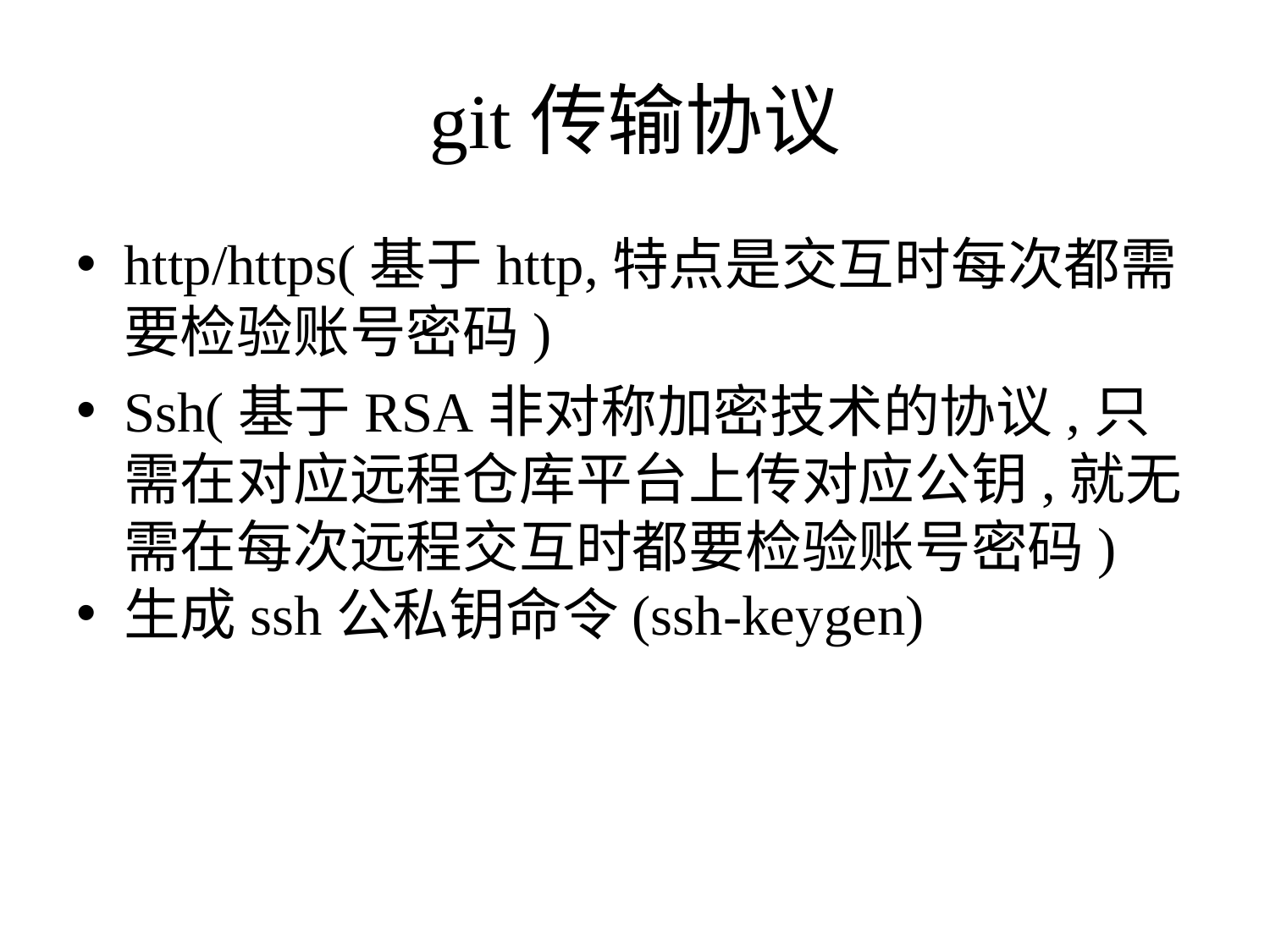

# git传输协议
http/https(基于http,特点是交互时每次都需要检验账号密码)
Ssh(基于RSA非对称加密技术的协议,只需在对应远程仓库平台上传对应公钥,就无需在每次远程交互时都要检验账号密码)
生成ssh公私钥命令(ssh-keygen)